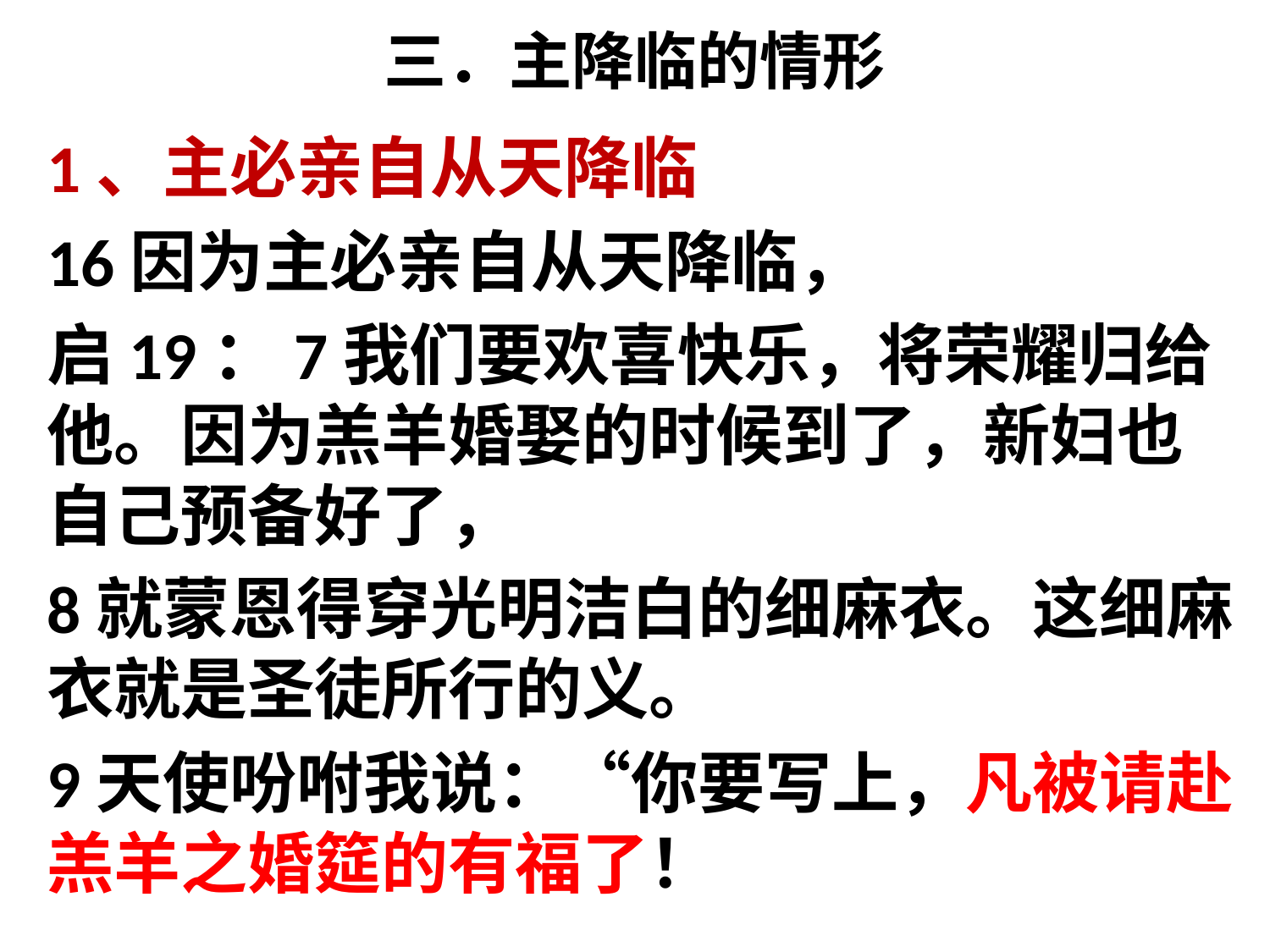

# 三．主降临的情形
1、主必亲自从天降临
16因为主必亲自从天降临，
启19：7我们要欢喜快乐，将荣耀归给他。因为羔羊婚娶的时候到了，新妇也自己预备好了，
8就蒙恩得穿光明洁白的细麻衣。这细麻衣就是圣徒所行的义。
9天使吩咐我说：“你要写上，凡被请赴羔羊之婚筵的有福了！